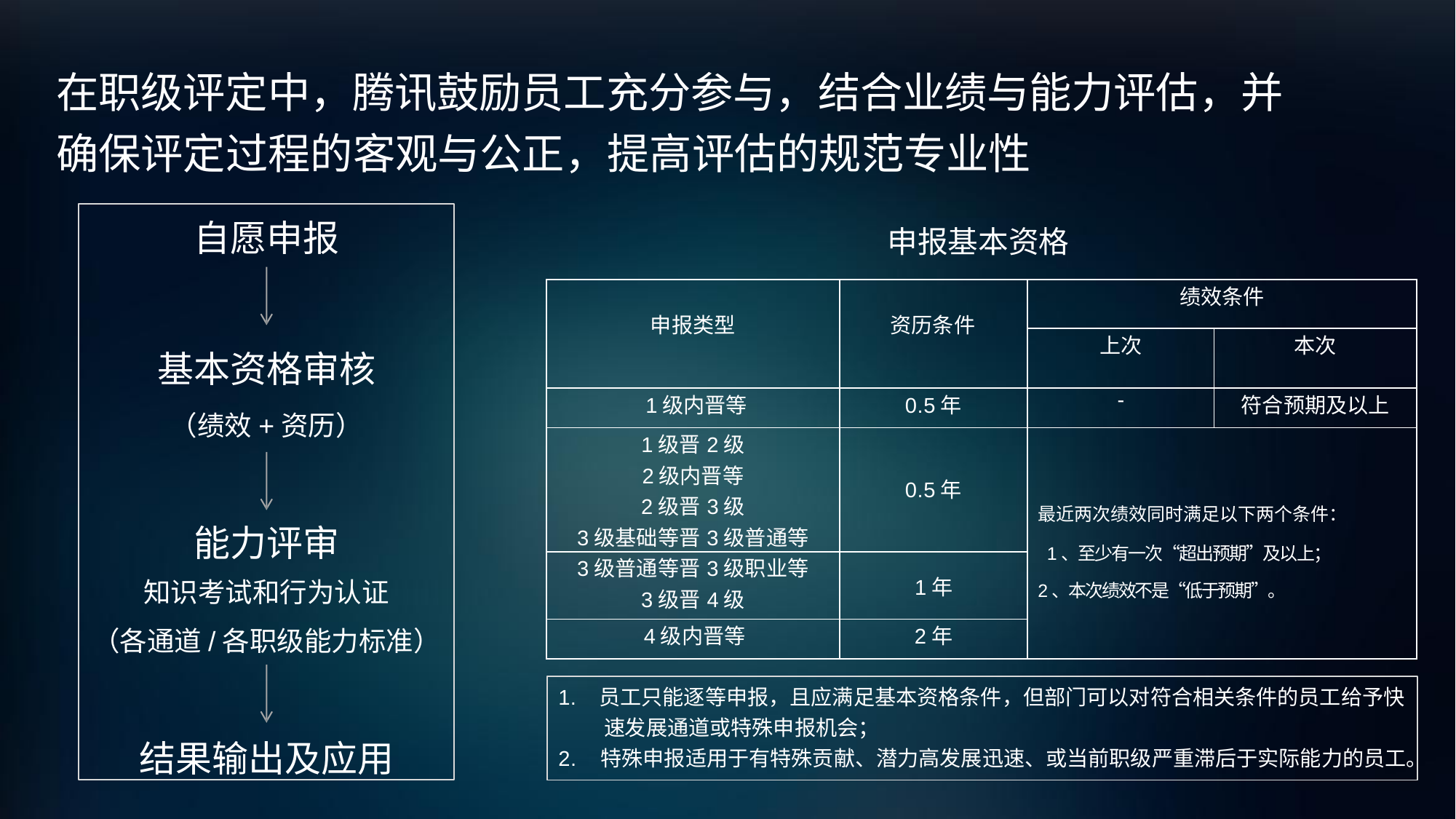

# 在职级评定中，腾讯鼓励员工充分参与，结合业绩与能力评估，并
确保评定过程的客观与公正，提高评估的规范专业性
自愿申报

基本资格审核
（绩效+资历）

能力评审
知识考试和行为认证
（各通道/各职级能力标准）

结果输出及应用
申报基本资格

| 申报类型 | 资历条件 | 绩效条件 |  |
| --- | --- | --- | --- |
|  |  | 上次 | 本次 |
| 1级内晋等 | 0.5年 | - | 符合预期及以上 |
| 1级晋2级 2级内晋等 2级晋3级 3级基础等晋3级普通等 | 0.5年 | 最近两次绩效同时满足以下两个条件： 1、至少有一次“超出预期”及以上； 2、本次绩效不是“低于预期”。 |  |
| 3级普通等晋3级职业等 3级晋4级 | 1年 |  |  |
| 4级内晋等 | 2年 |  |  |

1.	员工只能逐等申报，且应满足基本资格条件，但部门可以对符合相关条件的员工给予快  速发展通道或特殊申报机会；
2.	特殊申报适用于有特殊贡献、潜力高发展迅速、或当前职级严重滞后于实际能力的员工。